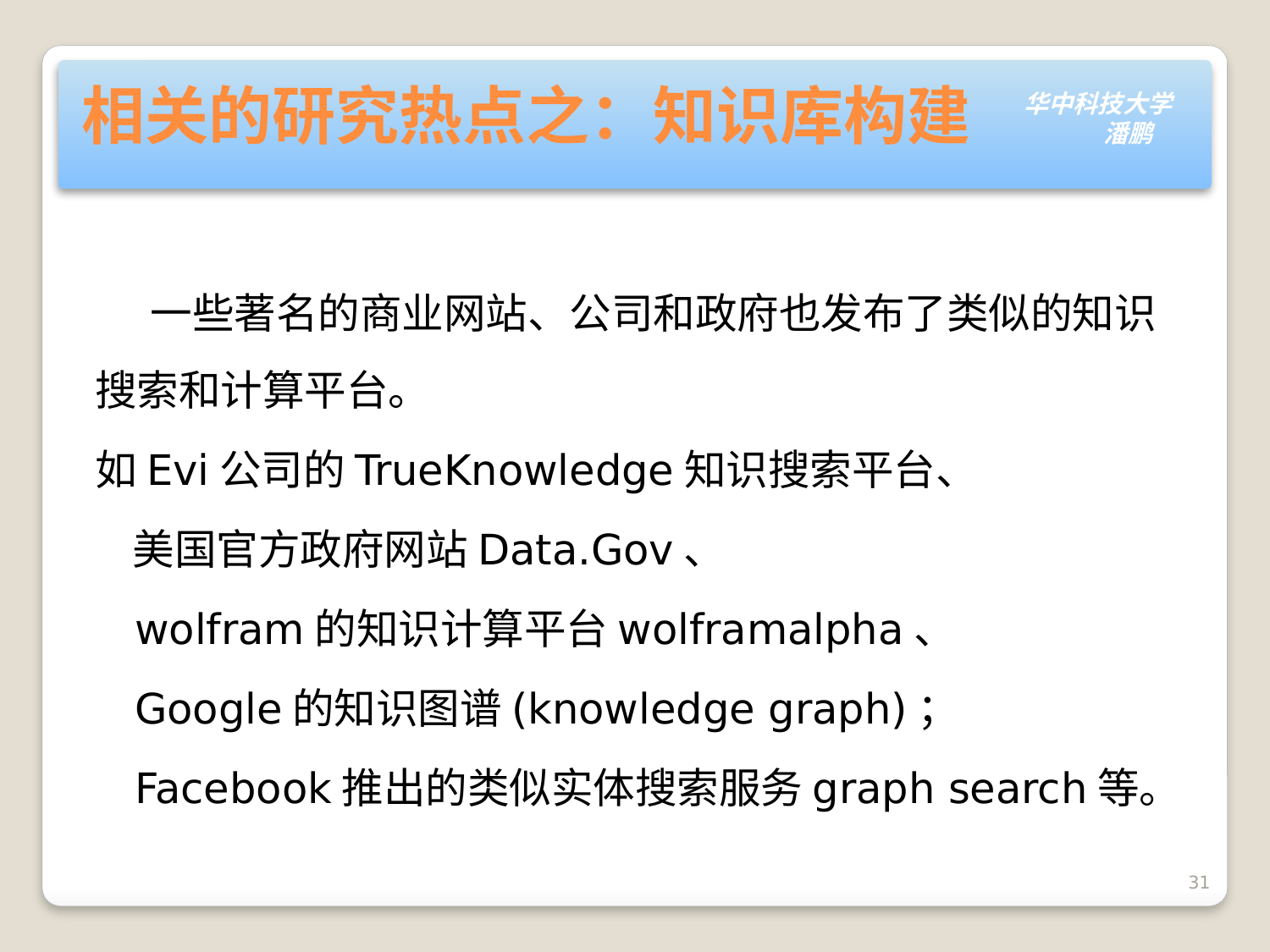

# 相关的研究热点之：知识库构建
    一些著名的商业网站、公司和政府也发布了类似的知识搜索和计算平台。
如Evi公司的TrueKnowledge知识搜索平台、
   美国官方政府网站Data.Gov、
   wolfram的知识计算平台wolframalpha、
   Google的知识图谱(knowledge graph)；
   Facebook推出的类似实体搜索服务graph search等。
31